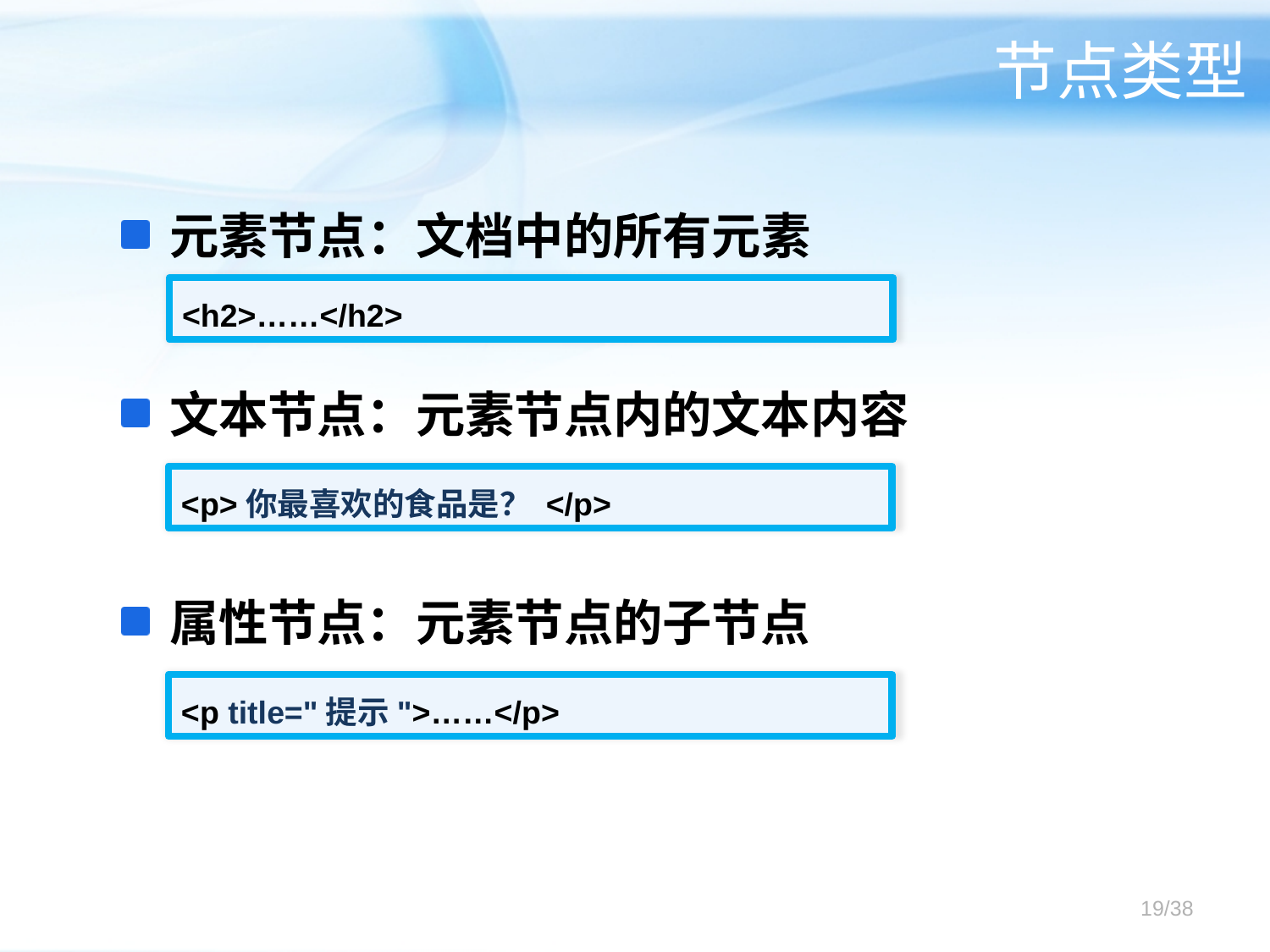

# 节点类型
元素节点：文档中的所有元素
<h2>……</h2>
文本节点：元素节点内的文本内容
<p>你最喜欢的食品是？ </p>
属性节点：元素节点的子节点
<p title="提示">……</p>
19/38